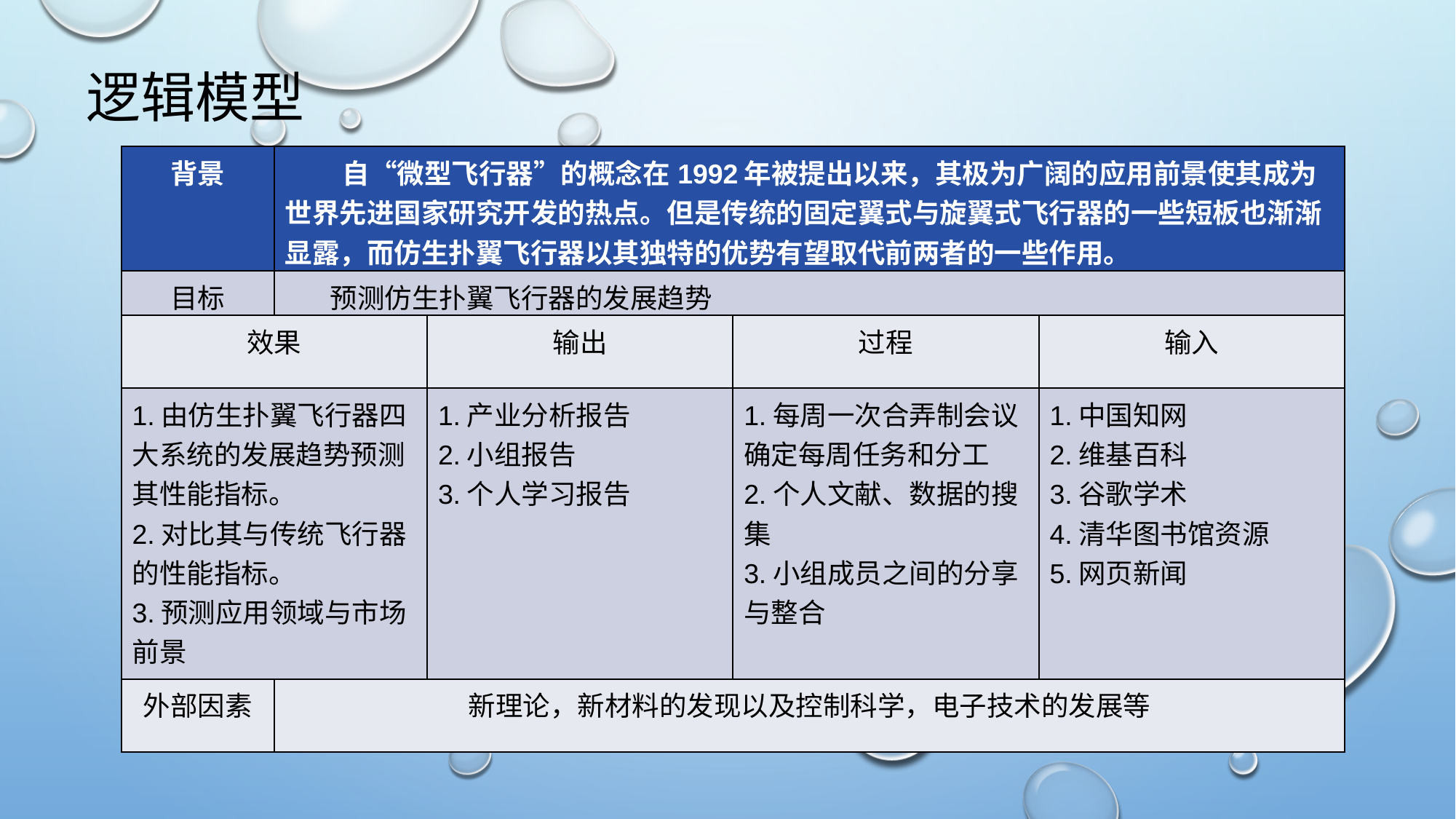

逻辑模型
| 背景 | 自“微型飞行器”的概念在1992年被提出以来，其极为广阔的应用前景使其成为世界先进国家研究开发的热点。但是传统的固定翼式与旋翼式飞行器的一些短板也渐渐显露，而仿生扑翼飞行器以其独特的优势有望取代前两者的一些作用。 |  |  |  |
| --- | --- | --- | --- | --- |
| 目标 | 预测仿生扑翼飞行器的发展趋势 |  |  |  |
| 效果 |  | 输出 | 过程 | 输入 |
| 1.由仿生扑翼飞行器四大系统的发展趋势预测其性能指标。 2.对比其与传统飞行器的性能指标。 3.预测应用领域与市场前景 |  | 1.产业分析报告 2.小组报告 3.个人学习报告 | 1.每周一次合弄制会议确定每周任务和分工 2.个人文献、数据的搜集 3.小组成员之间的分享与整合 | 1.中国知网 2.维基百科 3.谷歌学术 4.清华图书馆资源 5.网页新闻 |
| 外部因素 | 新理论，新材料的发现以及控制科学，电子技术的发展等 |  |  |  |